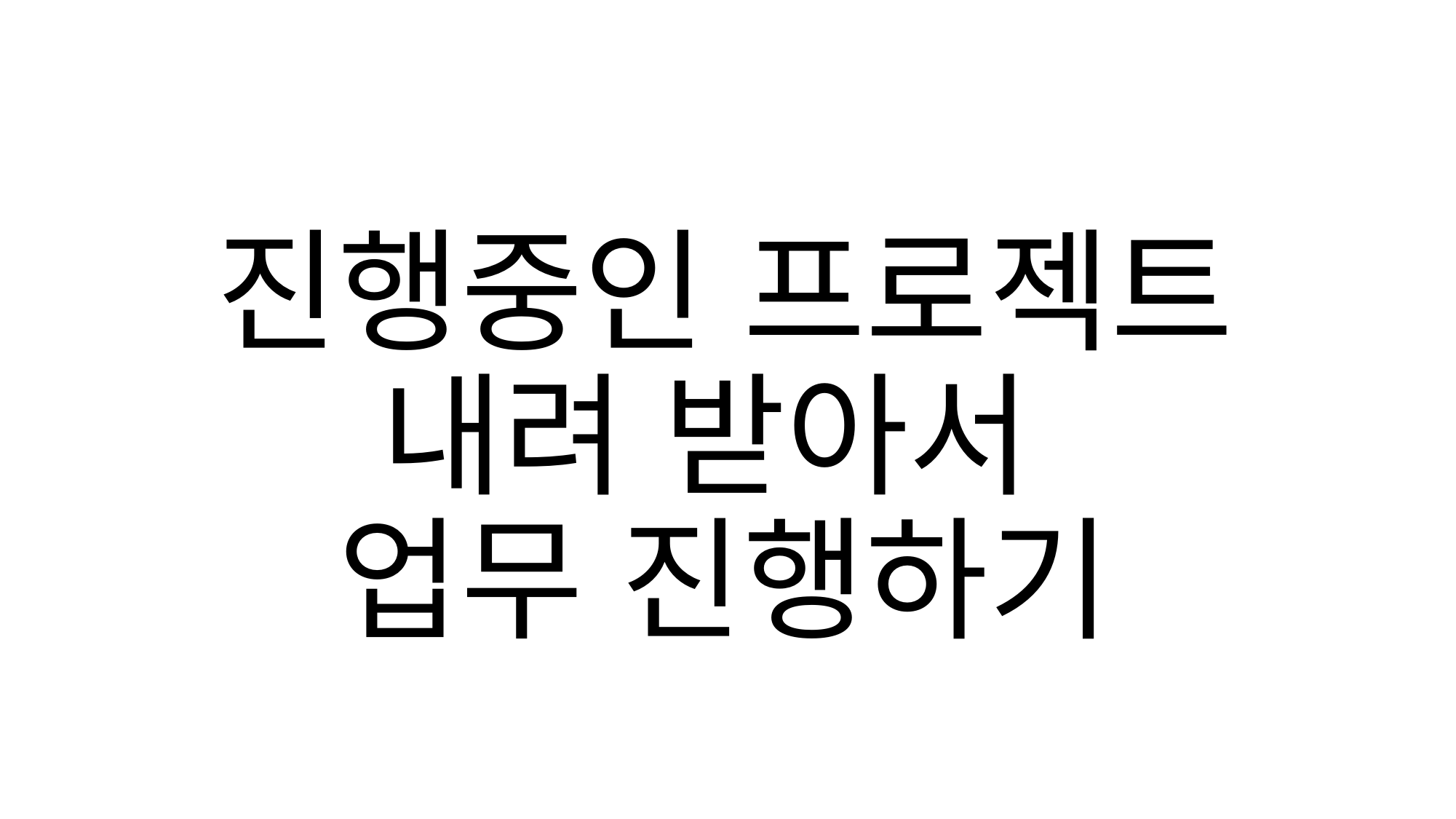

# 진행중인 프로젝트 내려 받아서 업무 진행하기